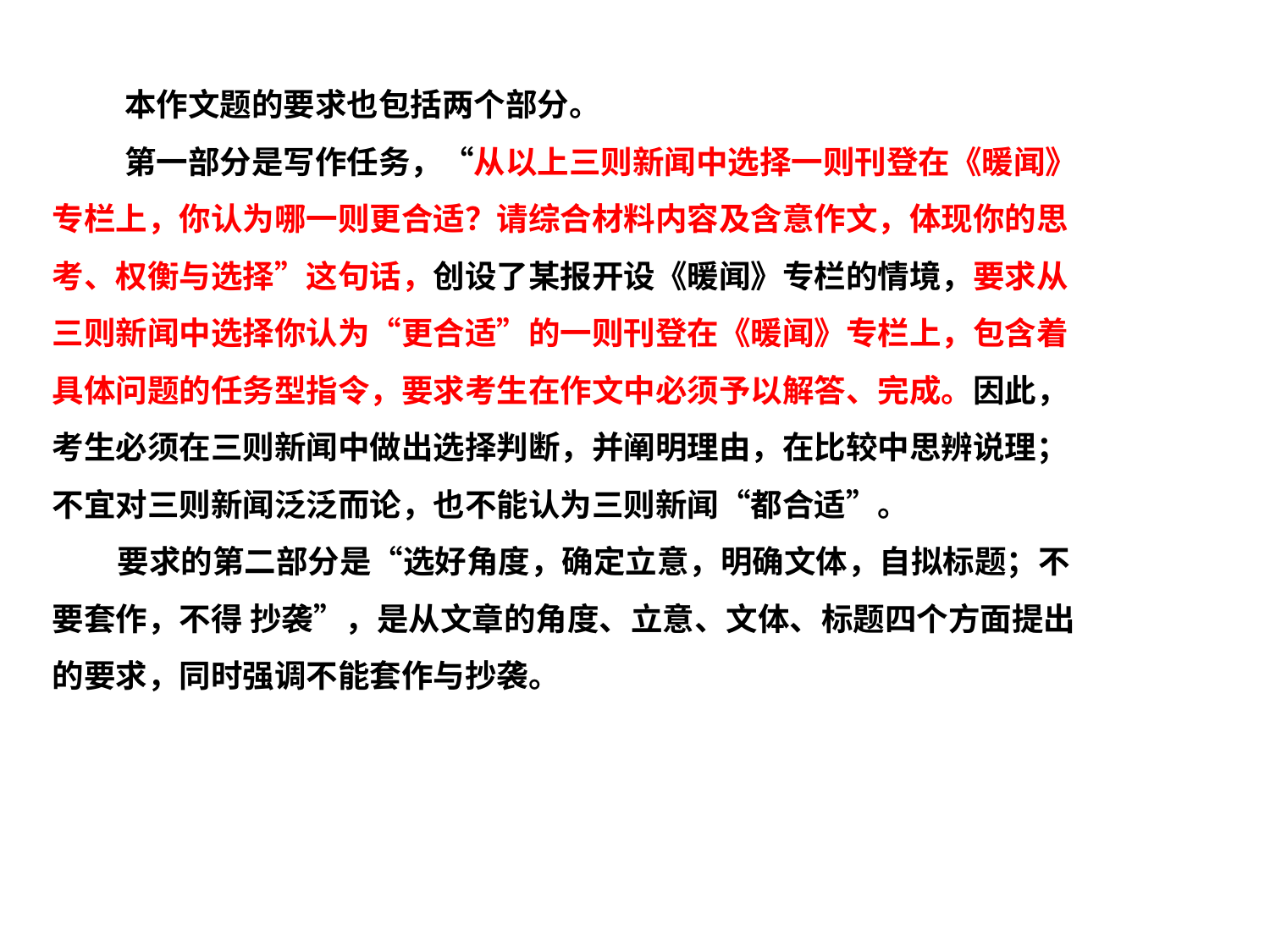

本作文题的要求也包括两个部分。
         第一部分是写作任务，“从以上三则新闻中选择一则刊登在《暖闻》专栏上，你认为哪一则更合适？请综合材料内容及含意作文，体现你的思考、权衡与选择”这句话，创设了某报开设《暖闻》专栏的情境，要求从三则新闻中选择你认为“更合适”的一则刊登在《暖闻》专栏上，包含着具体问题的任务型指令，要求考生在作文中必须予以解答、完成。因此，考生必须在三则新闻中做出选择判断，并阐明理由，在比较中思辨说理；不宜对三则新闻泛泛而论，也不能认为三则新闻“都合适”。
        要求的第二部分是“选好角度，确定立意，明确文体，自拟标题；不要套作，不得 抄袭”，是从文章的角度、立意、文体、标题四个方面提出的要求，同时强调不能套作与抄袭。